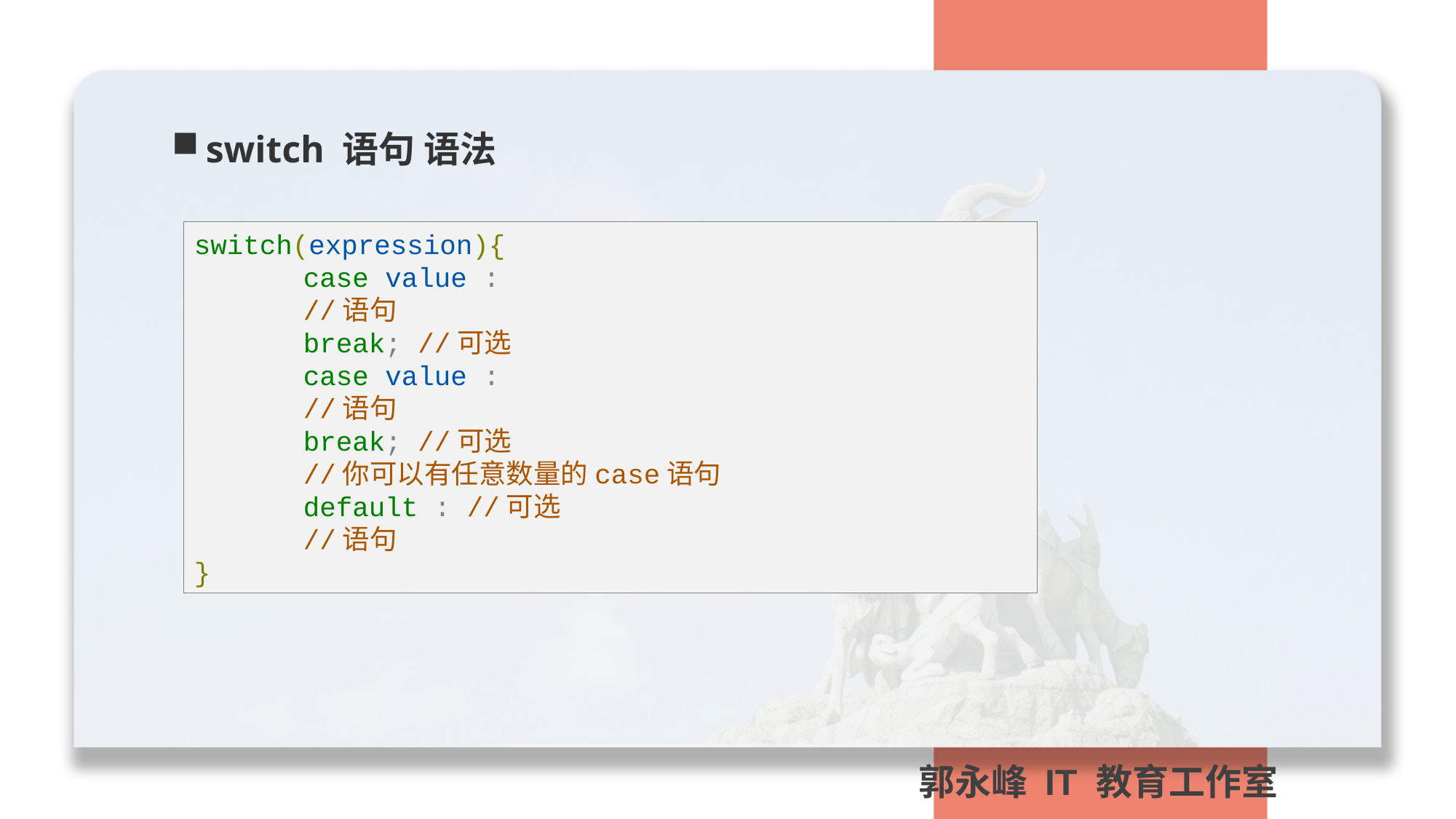

switch 语句 语法
switch(expression){
	case value :
	//语句
	break; //可选
	case value :
	//语句
	break; //可选
	//你可以有任意数量的case语句
	default : //可选
	//语句
}